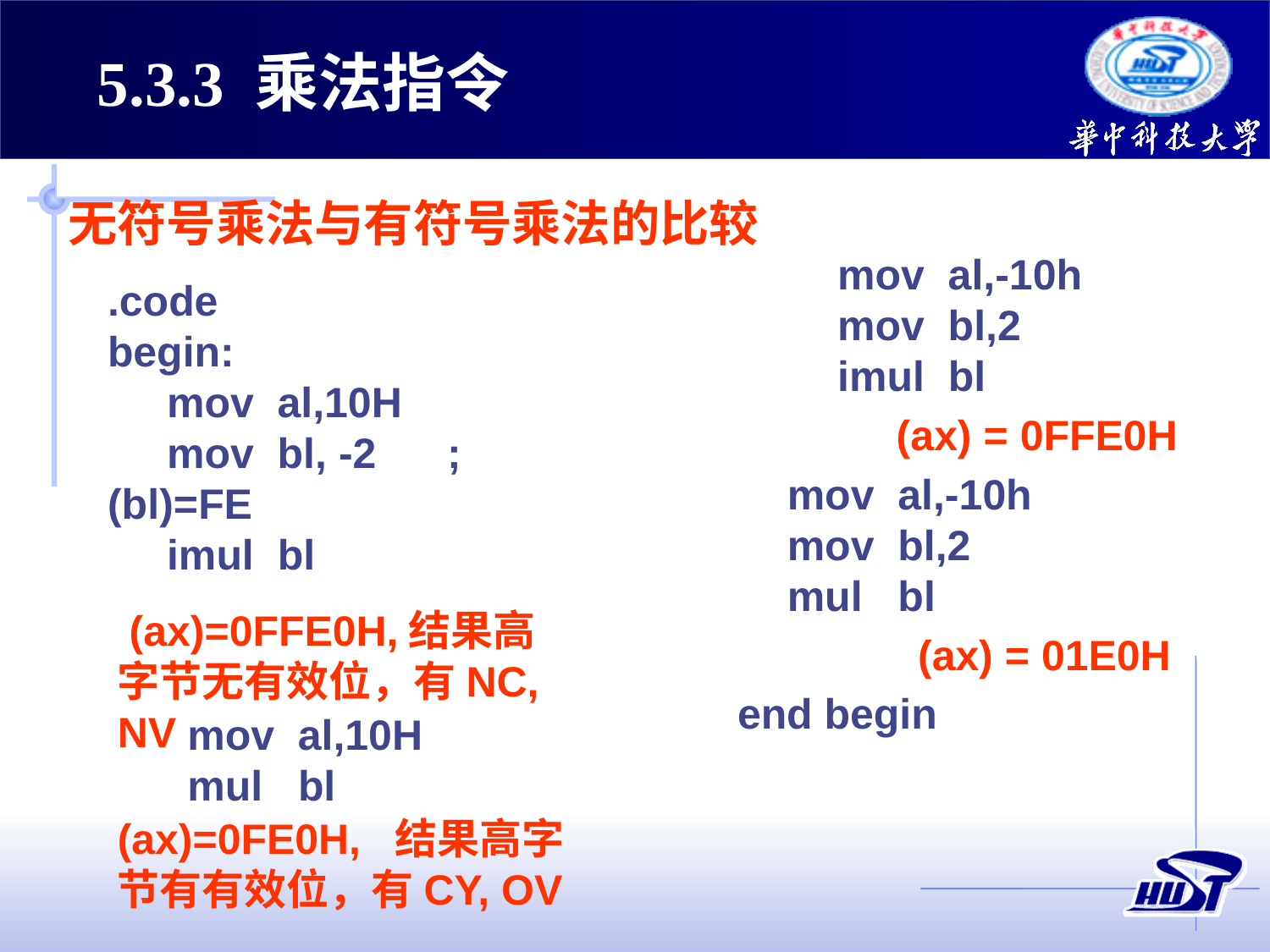

5.3.3 乘法指令
无符号乘法与有符号乘法的比较
mov  al,-10h
mov  bl,2
imul  bl
.code
begin:
     mov  al,10H
     mov  bl, -2      ;  (bl)=FE
     imul  bl
 (ax) = 0FFE0H
mov  al,-10h
mov  bl,2
mul   bl
 (ax)=0FFE0H,结果高字节无有效位，有NC, NV

(ax) = 01E0H
end begin
mov  al,10H
mul   bl
(ax)=0FE0H,  结果高字节有有效位，有CY, OV